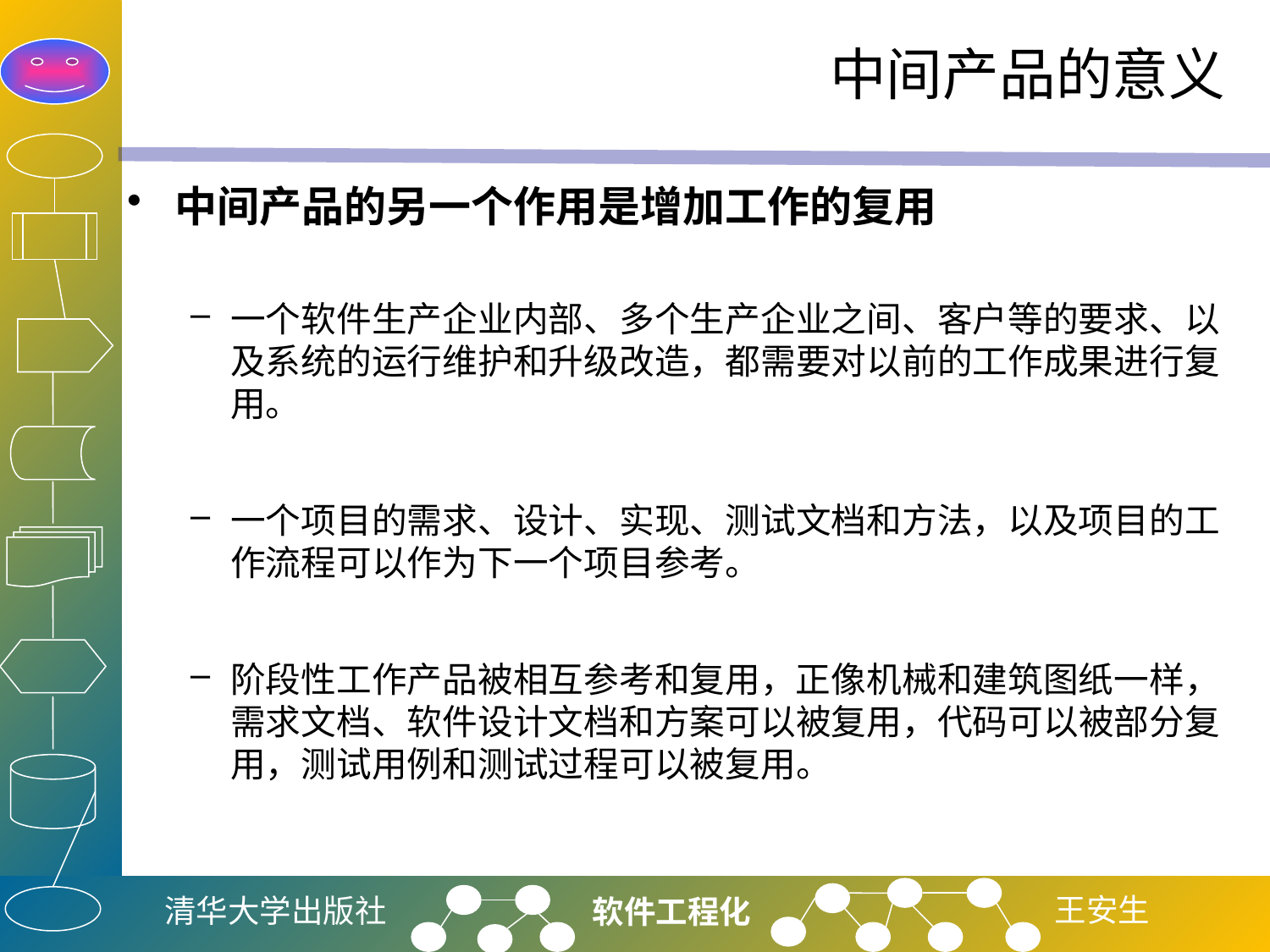

# 中间产品的意义
中间产品的另一个作用是增加工作的复用

一个软件生产企业内部、多个生产企业之间、客户等的要求、以及系统的运行维护和升级改造，都需要对以前的工作成果进行复用。

一个项目的需求、设计、实现、测试文档和方法，以及项目的工作流程可以作为下一个项目参考。

阶段性工作产品被相互参考和复用，正像机械和建筑图纸一样，需求文档、软件设计文档和方案可以被复用，代码可以被部分复用，测试用例和测试过程可以被复用。